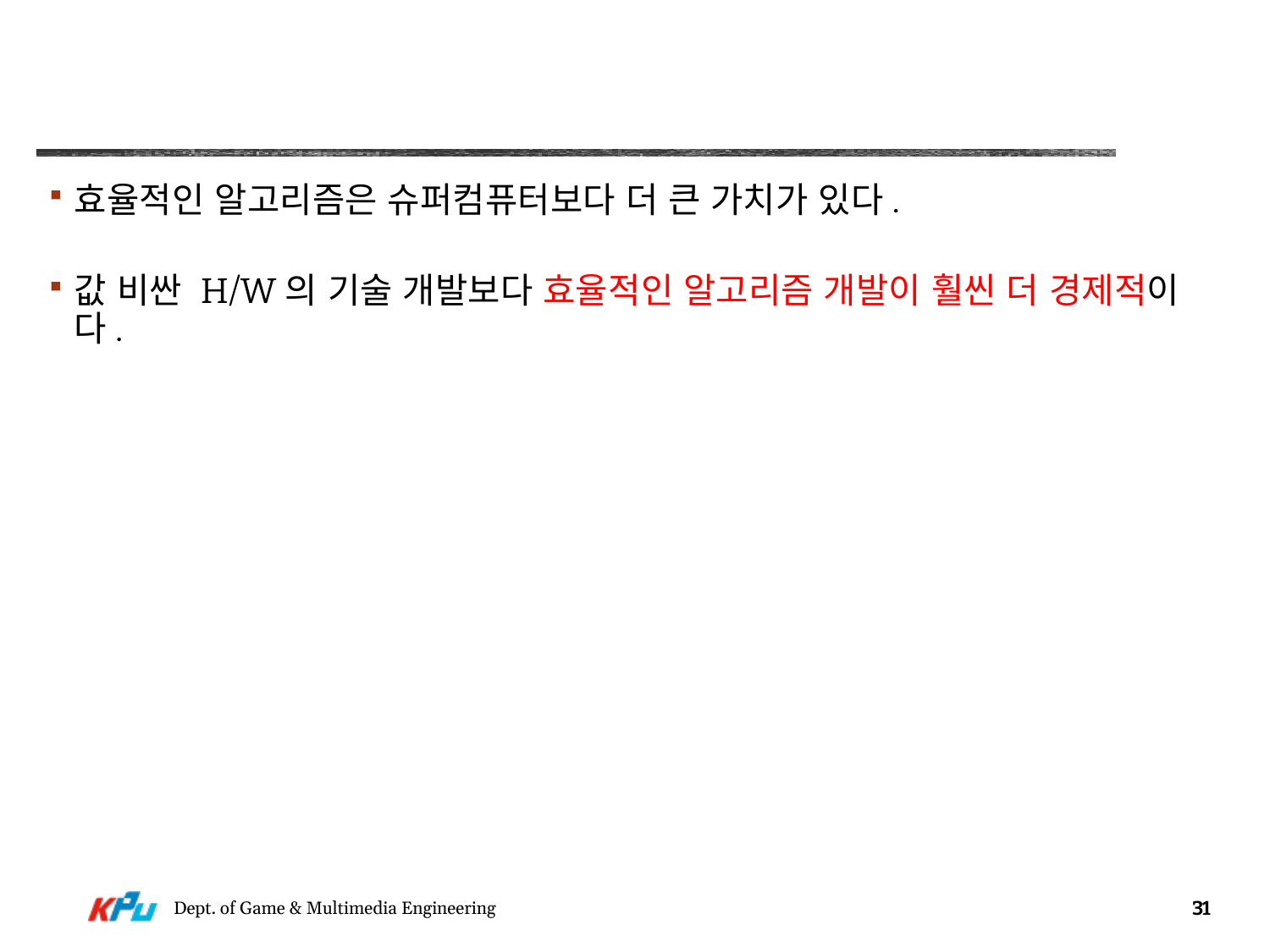

#
효율적인 알고리즘은 슈퍼컴퓨터보다 더 큰 가치가 있다.
값 비싼 H/W의 기술 개발보다 효율적인 알고리즘 개발이 훨씬 더 경제적이다.
Dept. of Game & Multimedia Engineering
31